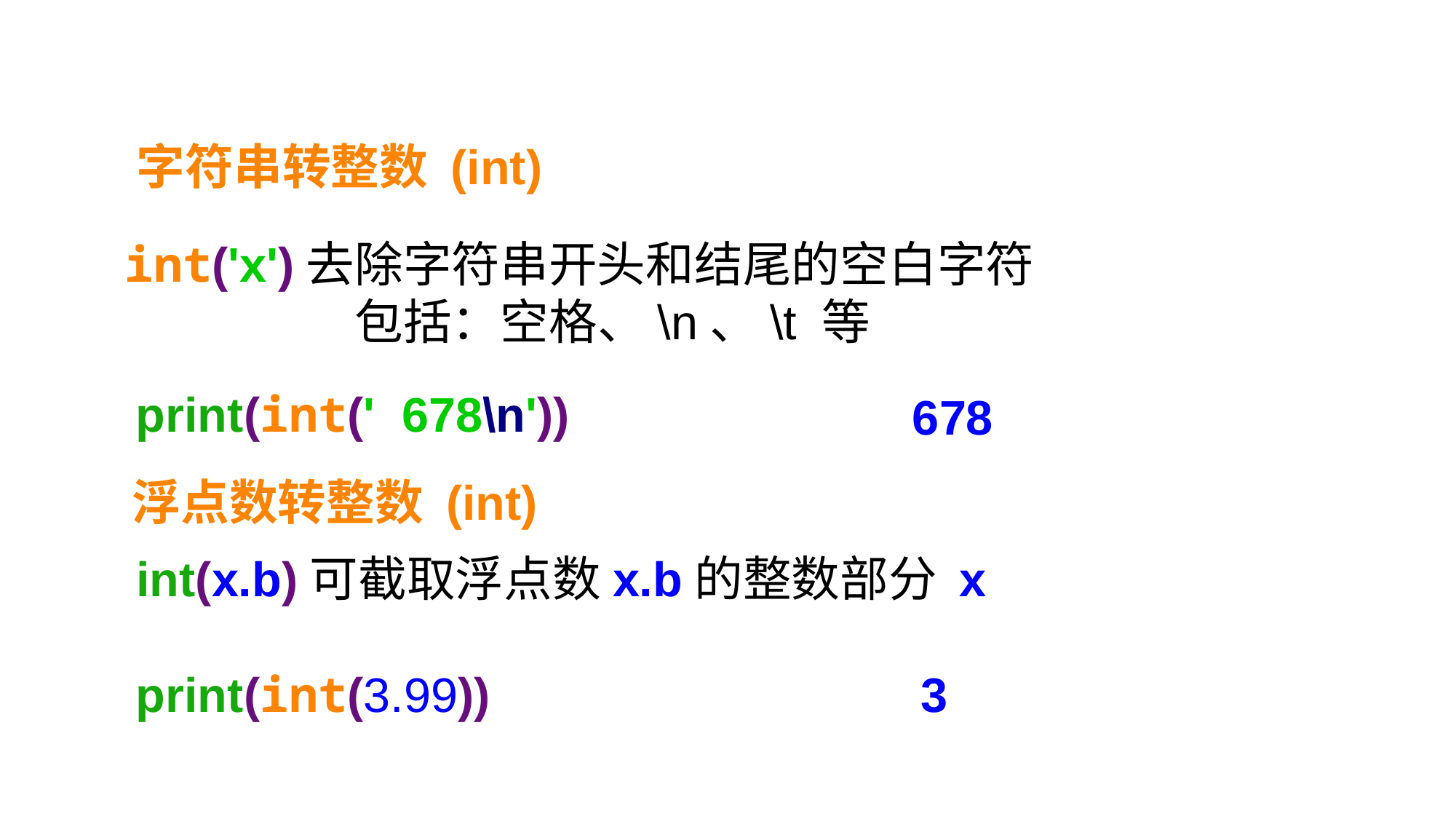

字符串转整数 (int)
int('x')去除字符串开头和结尾的空白字符
                    包括：空格、\n、\t 等
print(int('  678\n'))
 678
浮点数转整数 (int)
int(x.b)可截取浮点数x.b的整数部分 x
print(int(3.99))
 3